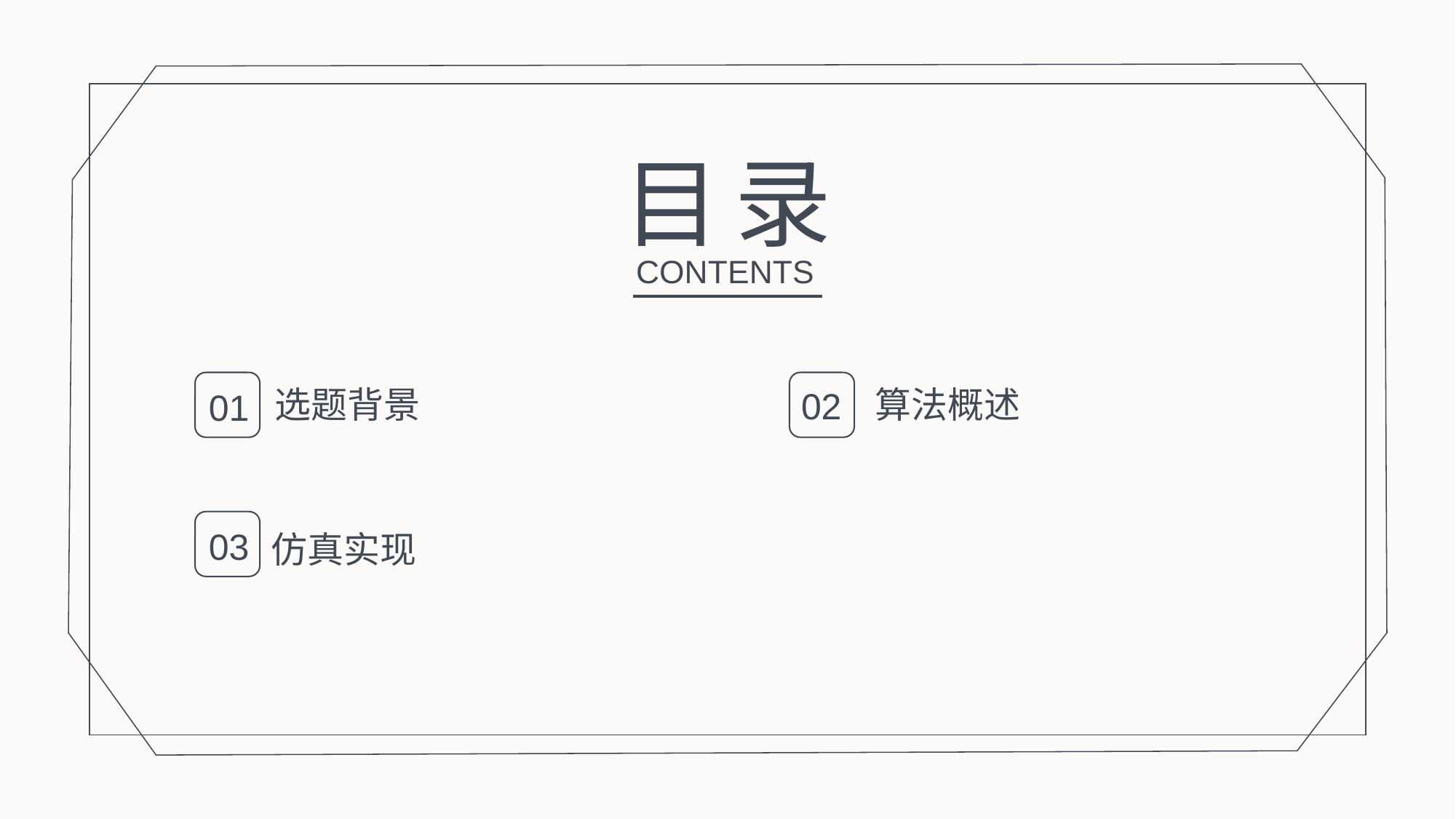

行业PPT模板http://www.1ppt.com/hangye/

目 录
CONTENTS

选题背景
算法概述
02
01

03
仿真实现